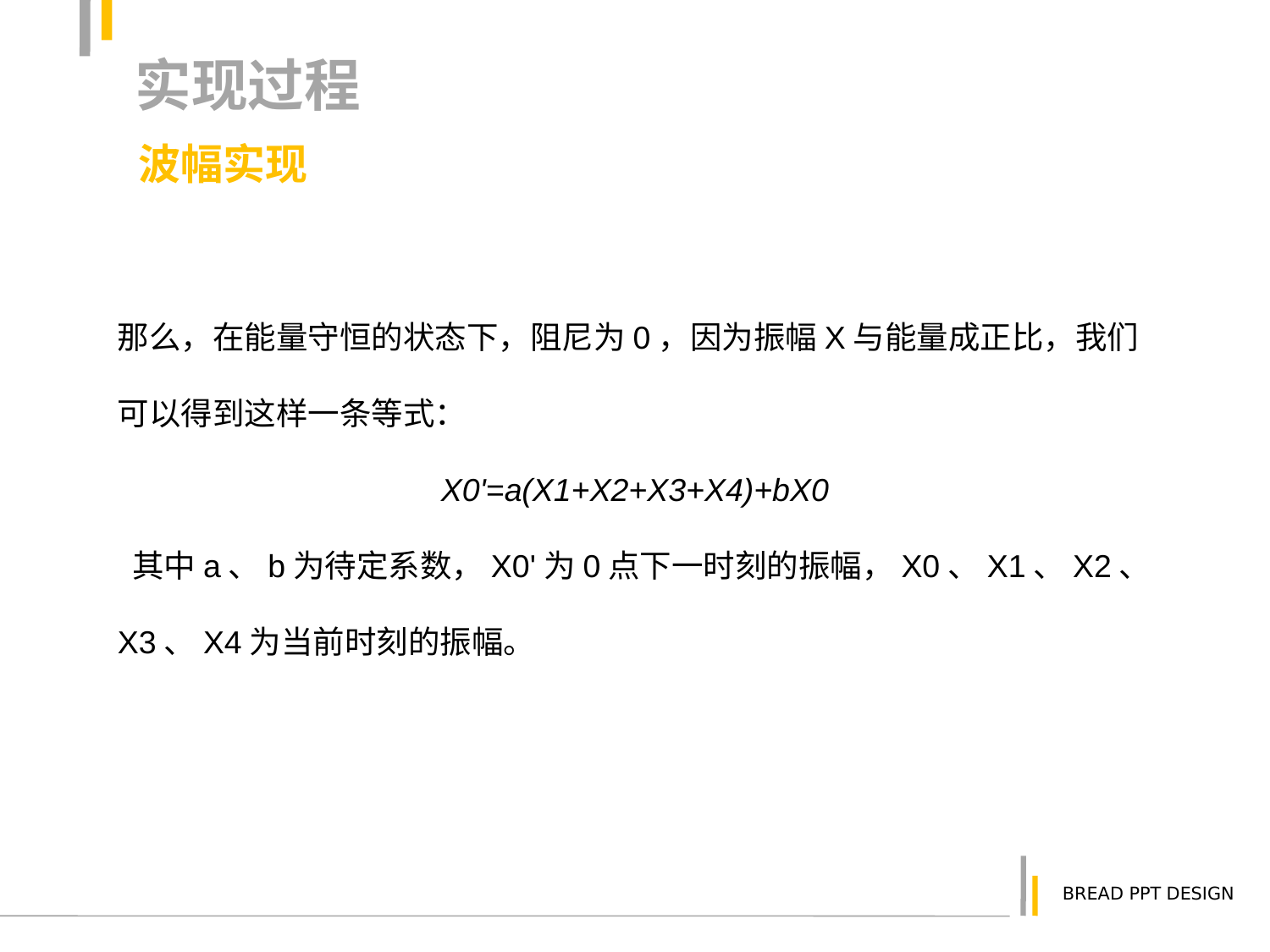

实现过程
波幅实现

那么，在能量守恒的状态下，阻尼为0，因为振幅X与能量成正比，我们可以得到这样一条等式：
X0'=a(X1+X2+X3+X4)+bX0
 其中a、b为待定系数，X0'为0点下一时刻的振幅，X0、X1、X2、X3、X4为当前时刻的振幅。